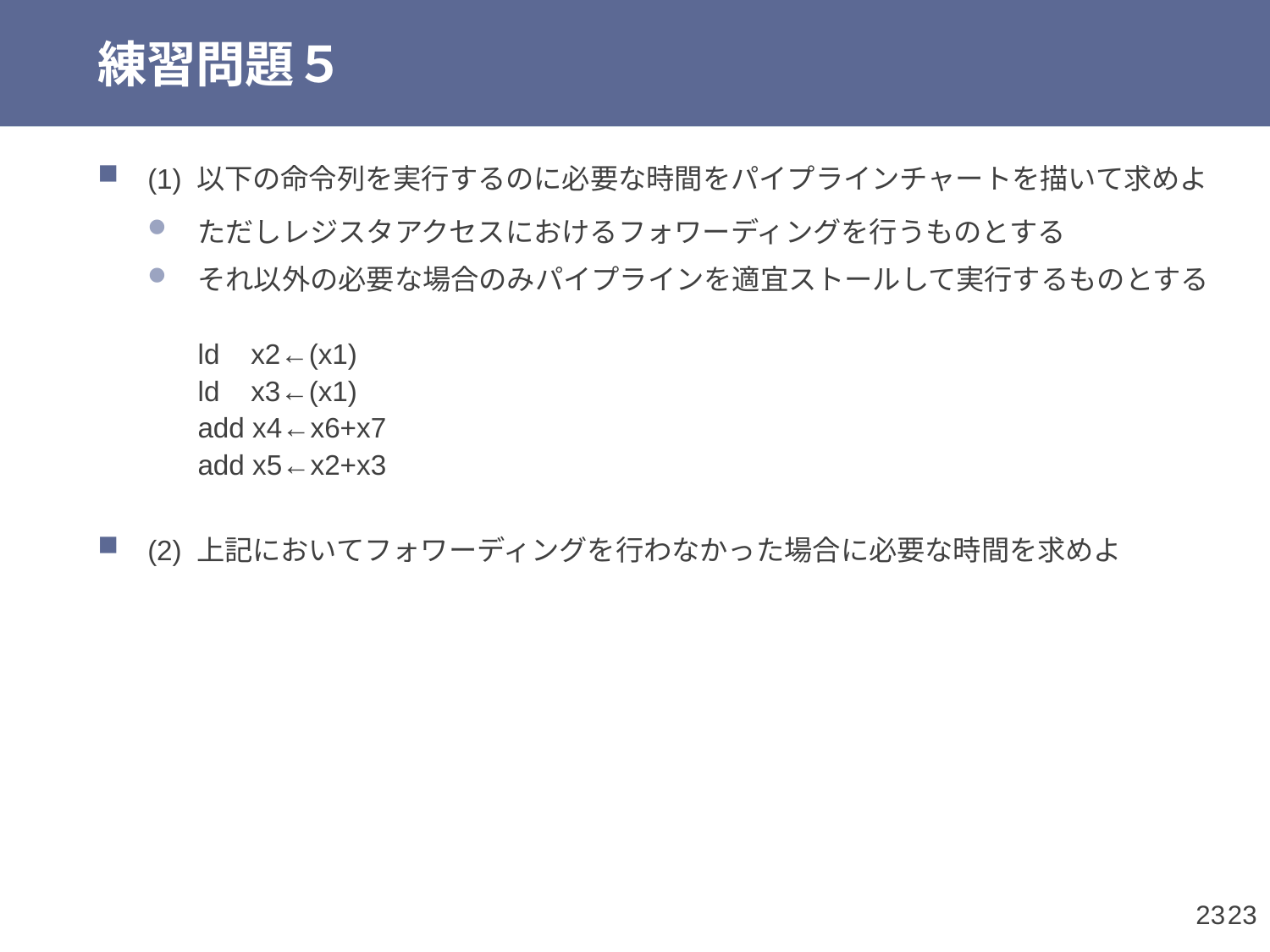

# 練習問題５
(1) 以下の命令列を実行するのに必要な時間をパイプラインチャートを描いて求めよ
ただしレジスタアクセスにおけるフォワーディングを行うものとする
それ以外の必要な場合のみパイプラインを適宜ストールして実行するものとする
ld    x2←(x1)
ld    x3←(x1)
add x4←x6+x7
add x5←x2+x3
(2) 上記においてフォワーディングを行わなかった場合に必要な時間を求めよ
23